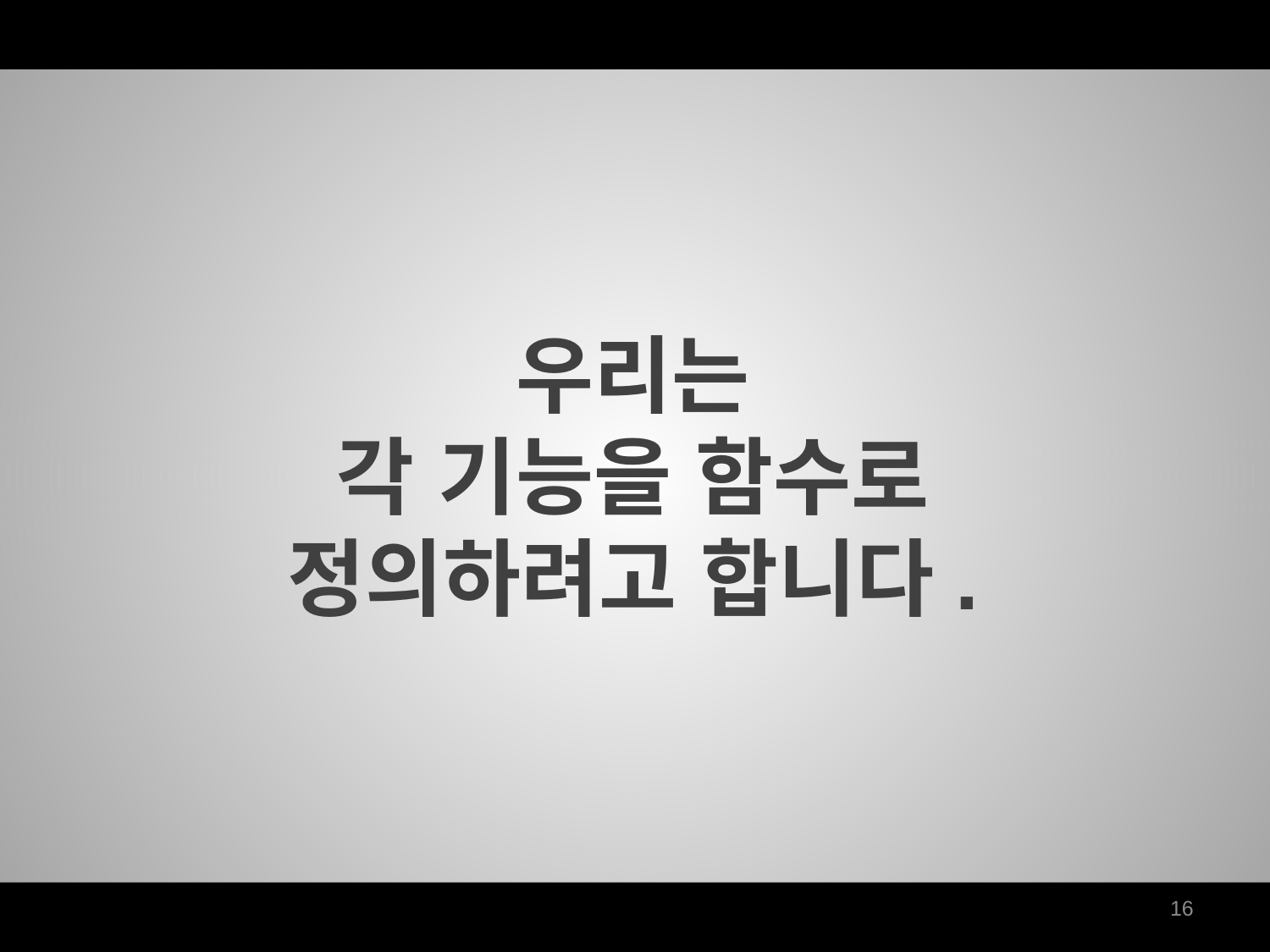

우리는
각 기능을 함수로
정의하려고 합니다.
16